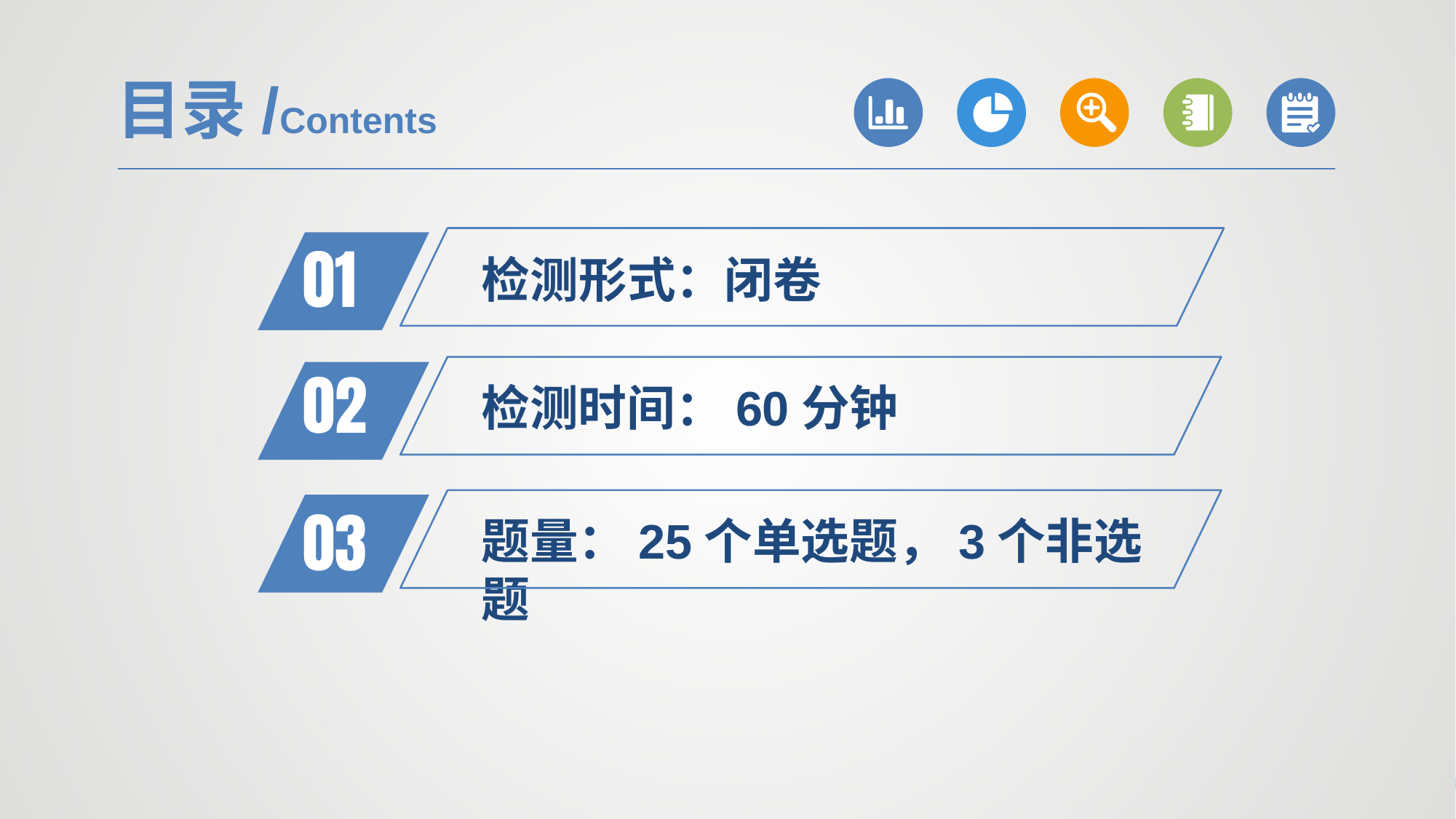

目录/Contents

检测形式：闭卷

01

检测时间：60分钟

02

题量：25个单选题，3个非选题

03